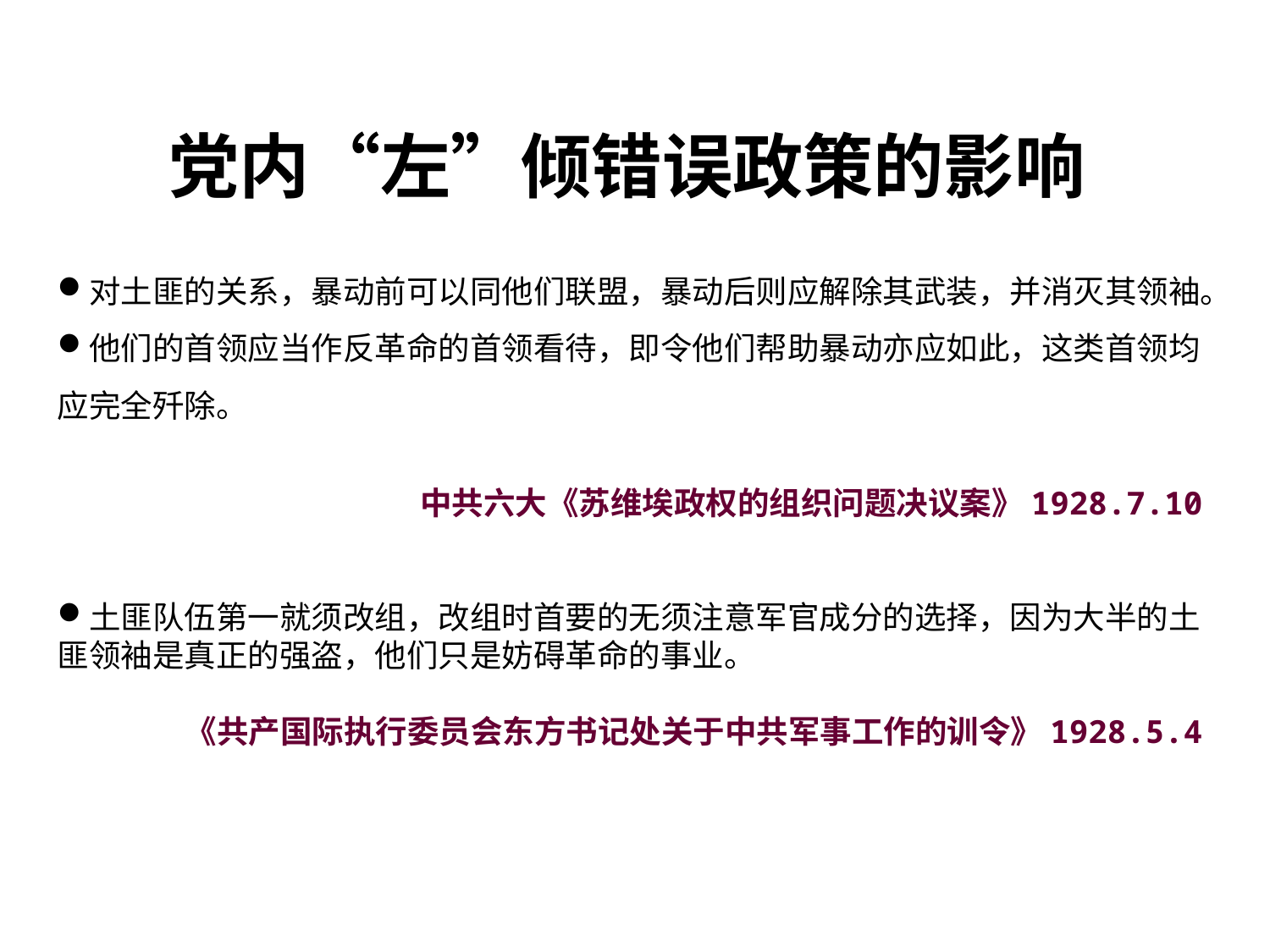

党内“左”倾错误政策的影响
对土匪的关系，暴动前可以同他们联盟，暴动后则应解除其武装，并消灭其领袖。
他们的首领应当作反革命的首领看待，即令他们帮助暴动亦应如此，这类首领均应完全歼除。

中共六大《苏维埃政权的组织问题决议案》1928.7.10

土匪队伍第一就须改组，改组时首要的无须注意军官成分的选择，因为大半的土匪领袖是真正的强盗，他们只是妨碍革命的事业。

《共产国际执行委员会东方书记处关于中共军事工作的训令》1928.5.4